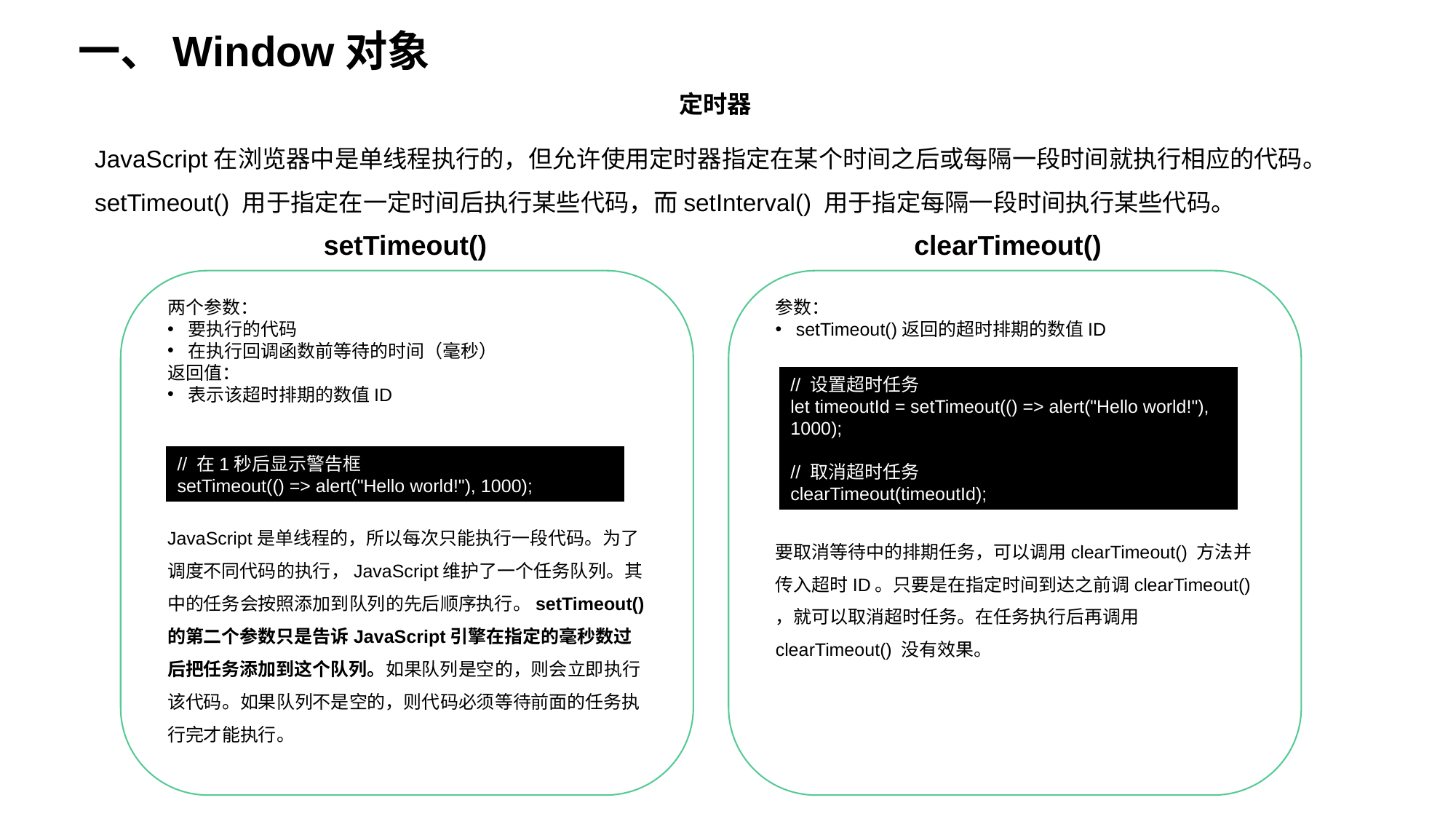

一、Window对象
定时器
JavaScript在浏览器中是单线程执行的，但允许使用定时器指定在某个时间之后或每隔一段时间就执行相应的代码。setTimeout() 用于指定在一定时间后执行某些代码，而setInterval() 用于指定每隔一段时间执行某些代码。
setTimeout()

clearTimeout()

两个参数：
要执行的代码
在执行回调函数前等待的时间（毫秒）
返回值：
表示该超时排期的数值ID
参数：
setTimeout()返回的超时排期的数值ID

// 设置超时任务
let timeoutId = setTimeout(() => alert("Hello world!"), 1000);

// 取消超时任务
clearTimeout(timeoutId);
// 在1秒后显示警告框
setTimeout(() => alert("Hello world!"), 1000);
JavaScript是单线程的，所以每次只能执行一段代码。为了调度不同代码的执行，JavaScript维护了一个任务队列。其中的任务会按照添加到队列的先后顺序执行。setTimeout() 的第二个参数只是告诉JavaScript引擎在指定的毫秒数过后把任务添加到这个队列。如果队列是空的，则会立即执行该代码。如果队列不是空的，则代码必须等待前面的任务执行完才能执行。
要取消等待中的排期任务，可以调用clearTimeout() 方法并传入超时ID。只要是在指定时间到达之前调clearTimeout() ，就可以取消超时任务。在任务执行后再调用clearTimeout() 没有效果。